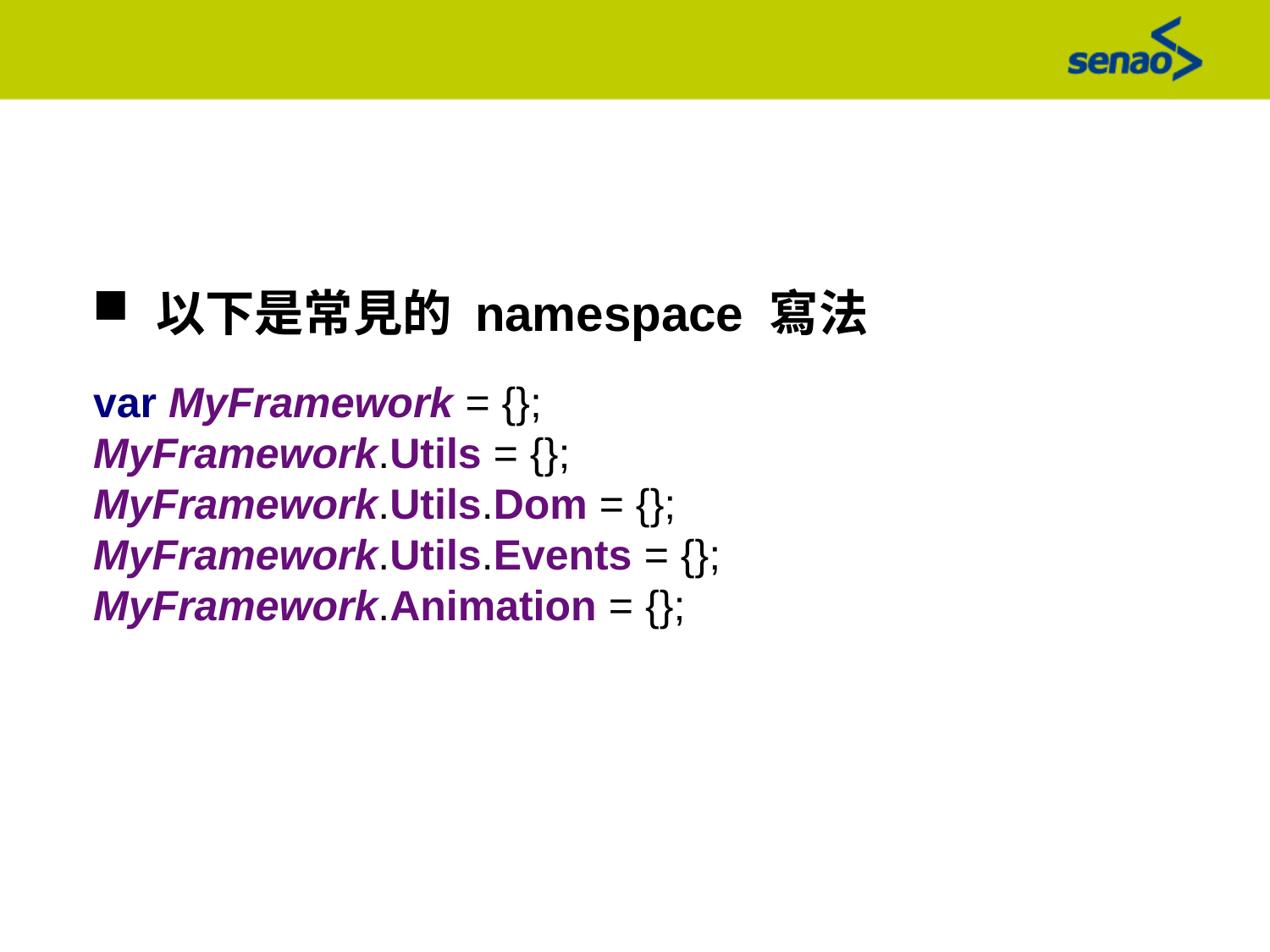

以下是常見的 namespace 寫法
var MyFramework = {};
MyFramework.Utils = {};
MyFramework.Utils.Dom = {};
MyFramework.Utils.Events = {};
MyFramework.Animation = {};